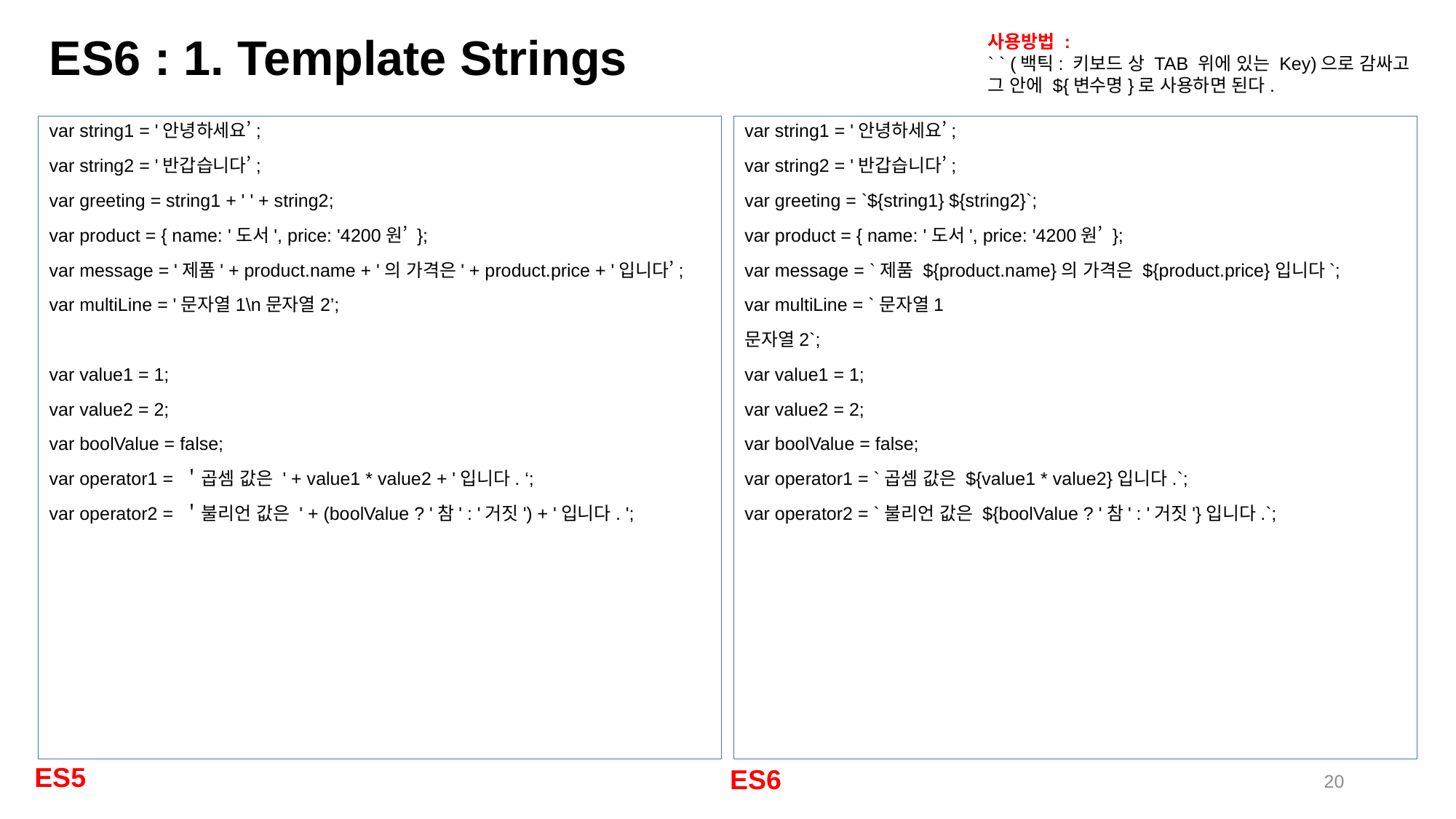

# ES6 : 1. Template Strings
사용방법 :
` ` (백틱: 키보드 상 TAB 위에 있는 Key)으로 감싸고
그 안에 ${변수명}로 사용하면 된다.
var string1 = '안녕하세요’;
var string2 = '반갑습니다’;
var greeting = string1 + ' ' + string2;
var product = { name: '도서', price: '4200원’ };
var message = '제품' + product.name + '의 가격은' + product.price + '입니다’;
var multiLine = '문자열1\n문자열2’;

var value1 = 1;
var value2 = 2;
var boolValue = false;
var operator1 = ＇곱셈 값은 ' + value1 * value2 + '입니다. ‘;
var operator2 = ＇불리언 값은 ' + (boolValue ? '참' : '거짓') + '입니다. ';
var string1 = '안녕하세요’;
var string2 = '반갑습니다’;
var greeting = `${string1} ${string2}`;
var product = { name: '도서', price: '4200원’ };
var message = `제품 ${product.name}의 가격은 ${product.price}입니다`;
var multiLine = `문자열1
문자열2`;
var value1 = 1;
var value2 = 2;
var boolValue = false;
var operator1 = `곱셈 값은 ${value1 * value2}입니다.`;
var operator2 = `불리언 값은 ${boolValue ? '참' : '거짓'}입니다.`;
ES5
ES6
20